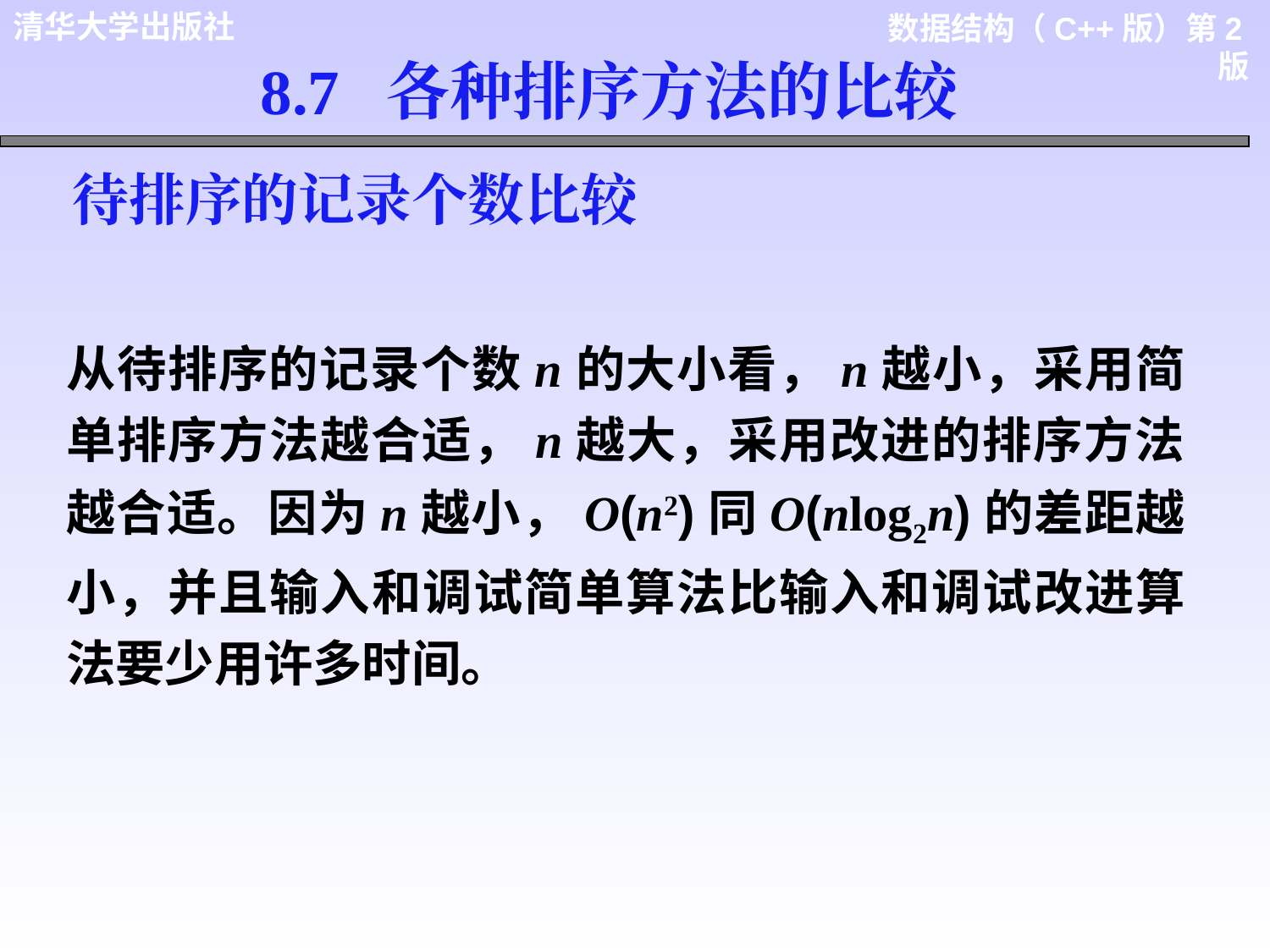

8.7  各种排序方法的比较
待排序的记录个数比较
从待排序的记录个数n的大小看，n越小，采用简单排序方法越合适，n越大，采用改进的排序方法越合适。因为n越小，O(n2)同O(nlog2n)的差距越小，并且输入和调试简单算法比输入和调试改进算法要少用许多时间。